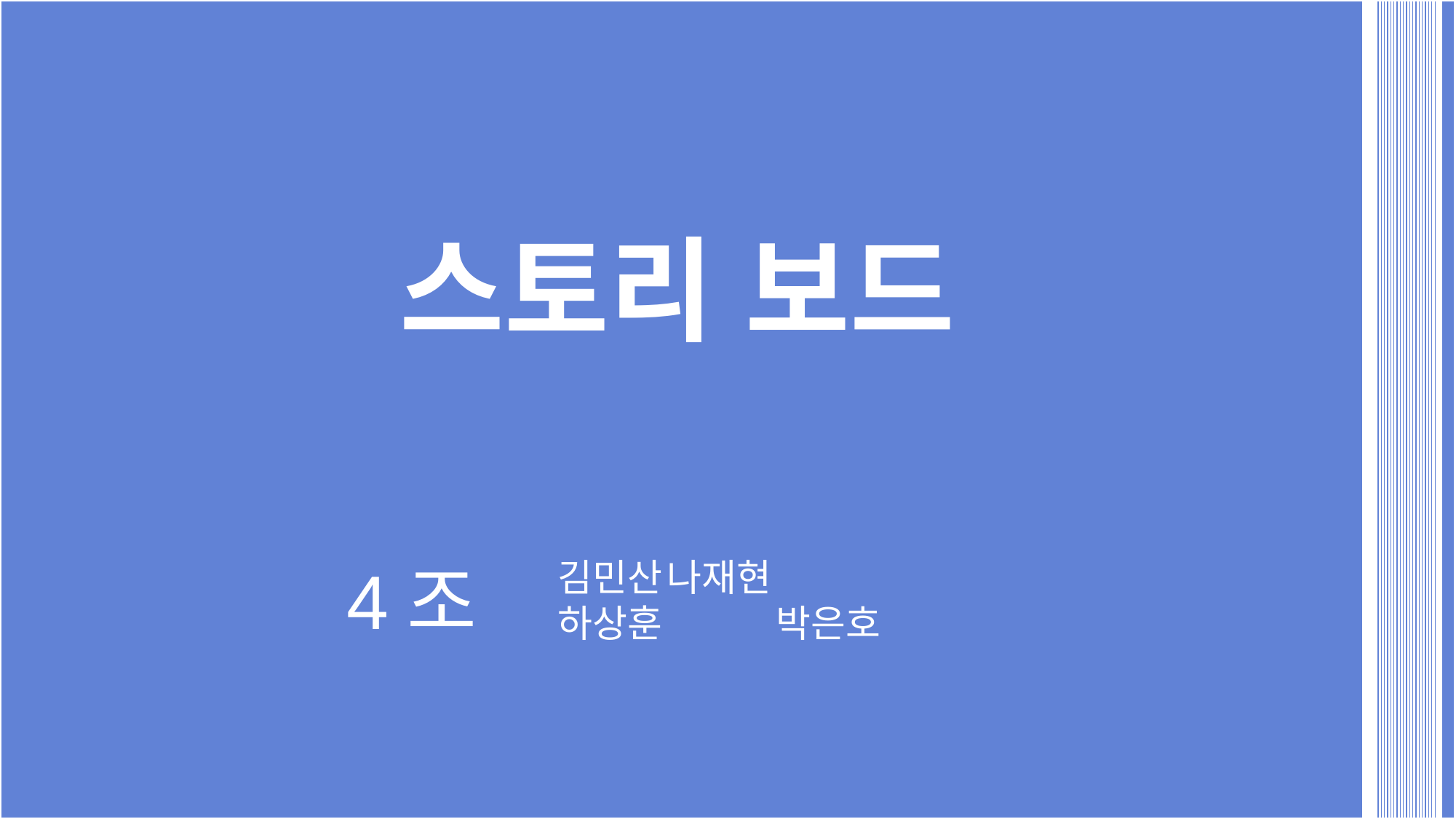

스토리 보드
4조
김민산	나재현
하상훈 	박은호